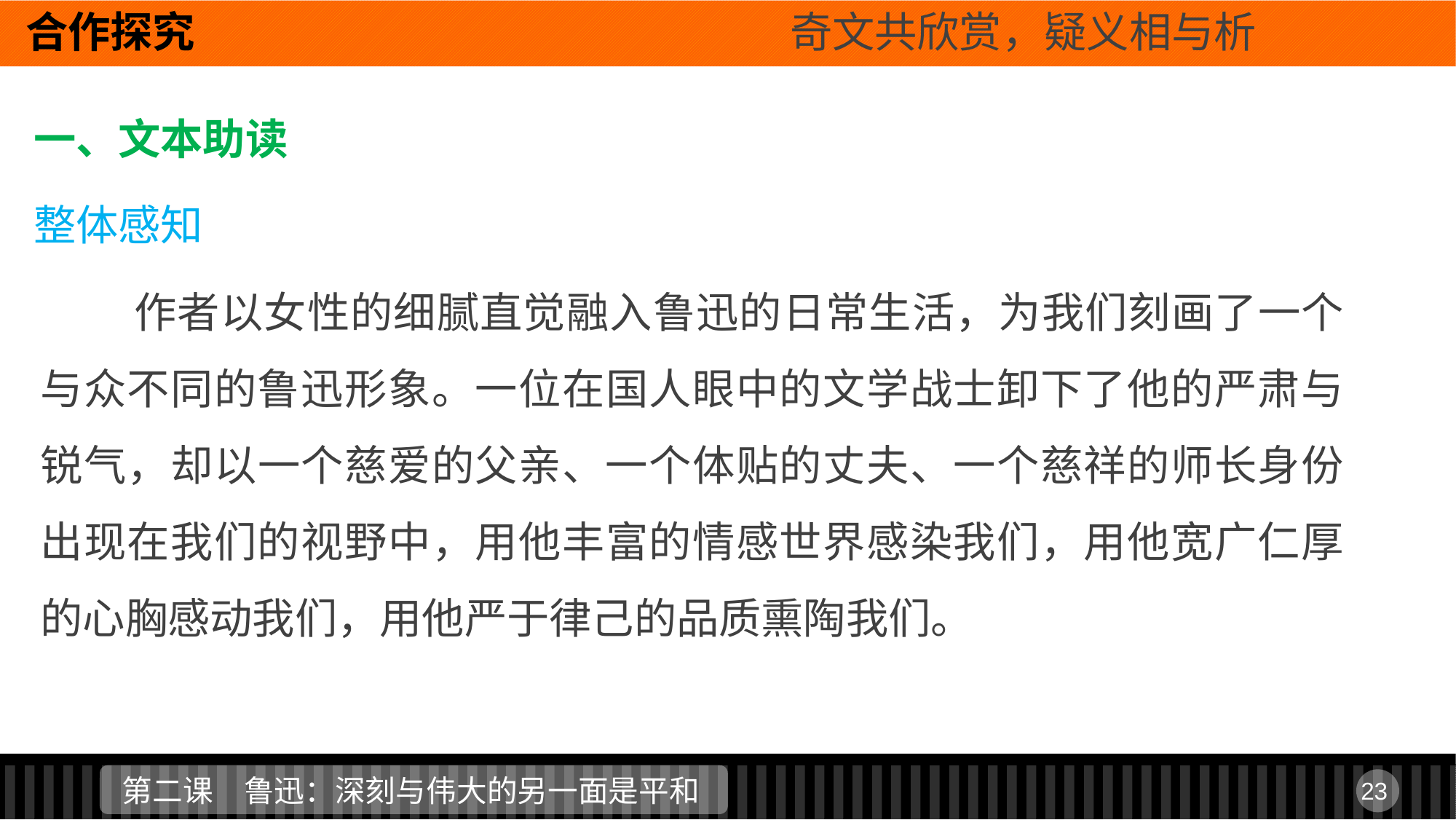

合作探究        					奇文共欣赏，疑义相与析

一、文本助读
整体感知
        作者以女性的细腻直觉融入鲁迅的日常生活，为我们刻画了一个与众不同的鲁迅形象。一位在国人眼中的文学战士卸下了他的严肃与锐气，却以一个慈爱的父亲、一个体贴的丈夫、一个慈祥的师长身份出现在我们的视野中，用他丰富的情感世界感染我们，用他宽广仁厚的心胸感动我们，用他严于律己的品质熏陶我们。